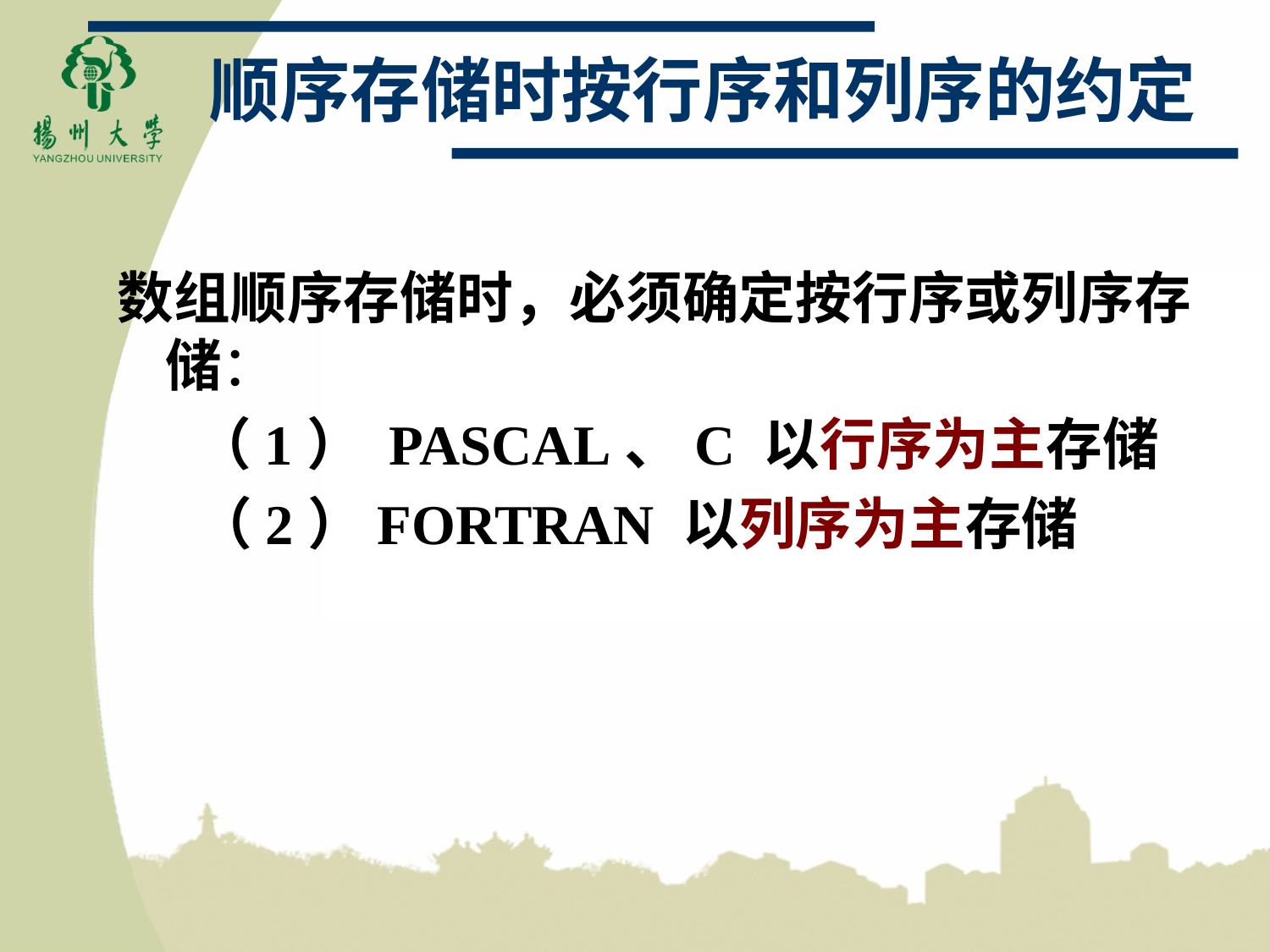

# 顺序存储时按行序和列序的约定
数组顺序存储时，必须确定按行序或列序存储：
     （1） PASCAL、C 以行序为主存储
     （2）FORTRAN 以列序为主存储